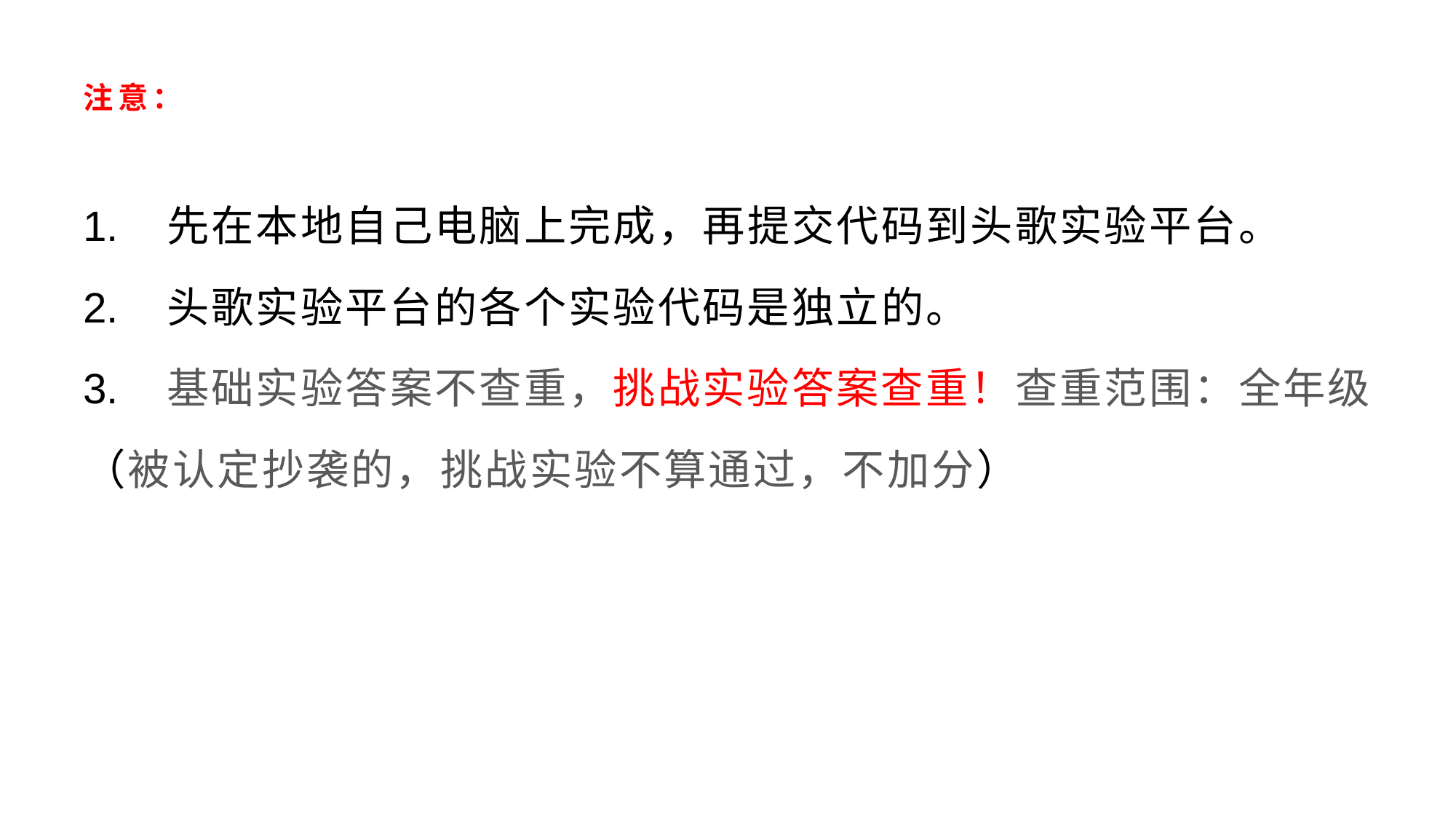

# 注意：
 先在本地自己电脑上完成，再提交代码到头歌实验平台。
 头歌实验平台的各个实验代码是独立的。
 基础实验答案不查重，挑战实验答案查重！查重范围：全年级
（被认定抄袭的，挑战实验不算通过，不加分）